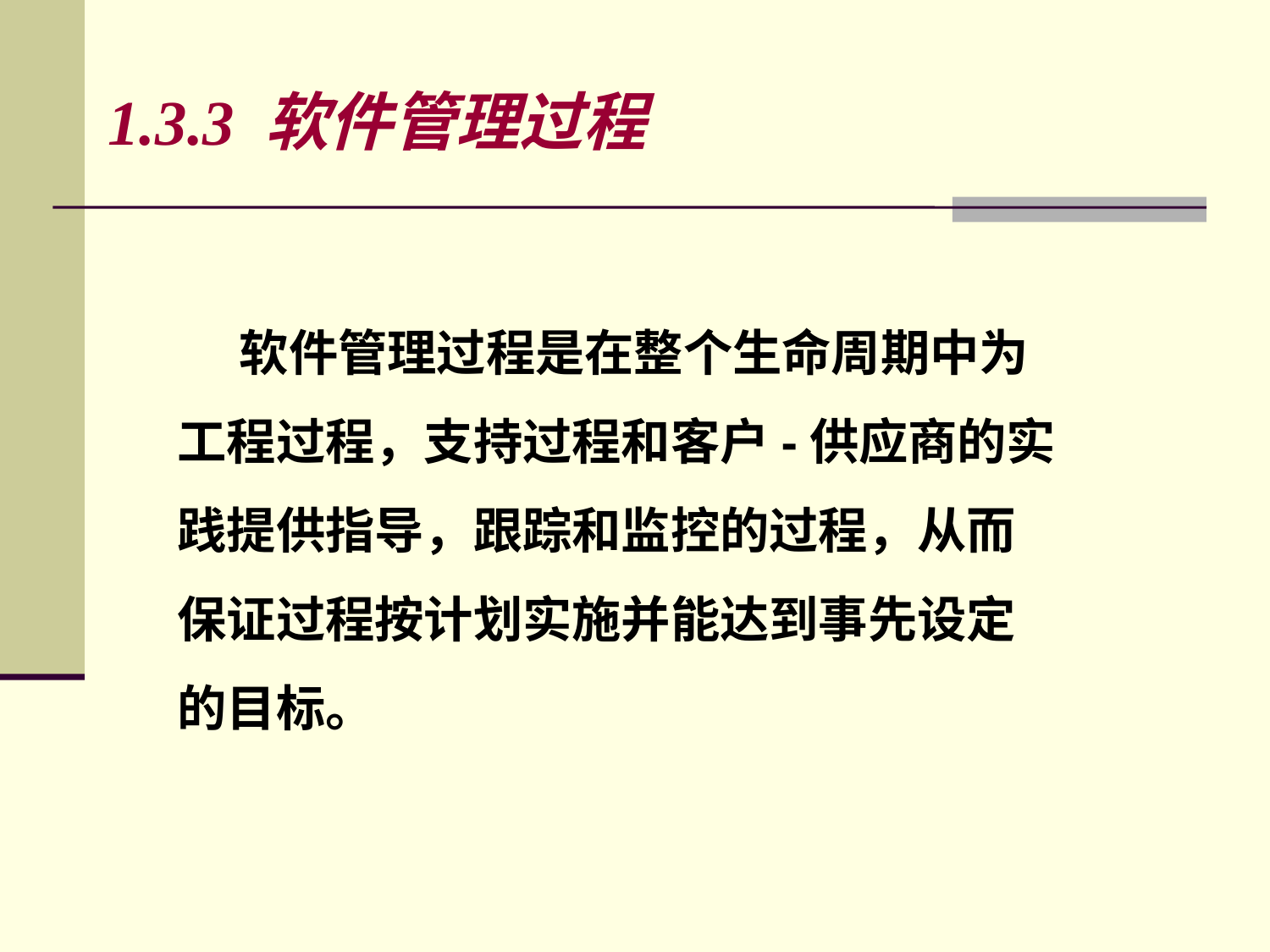

# 1.3.3 软件管理过程
软件管理过程是在整个生命周期中为工程过程，支持过程和客户-供应商的实践提供指导，跟踪和监控的过程，从而保证过程按计划实施并能达到事先设定的目标。